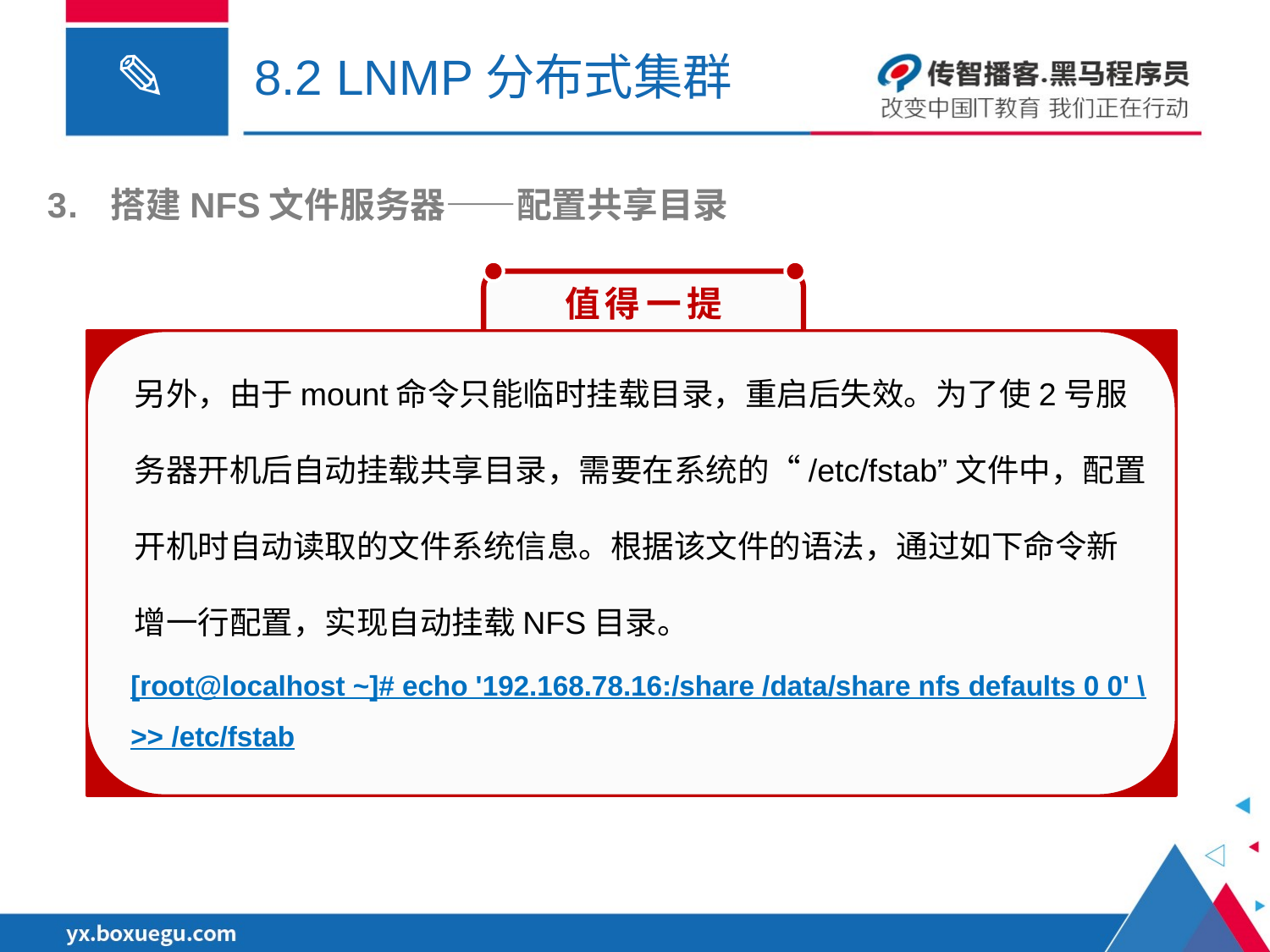

# 8.2 LNMP分布式集群
搭建NFS文件服务器——配置共享目录

值得一提

另外，由于mount命令只能临时挂载目录，重启后失效。为了使2号服务器开机后自动挂载共享目录，需要在系统的“/etc/fstab”文件中，配置开机时自动读取的文件系统信息。根据该文件的语法，通过如下命令新增一行配置，实现自动挂载NFS目录。

[root@localhost ~]# echo '192.168.78.16:/share /data/share nfs defaults 0 0' \
>> /etc/fstab